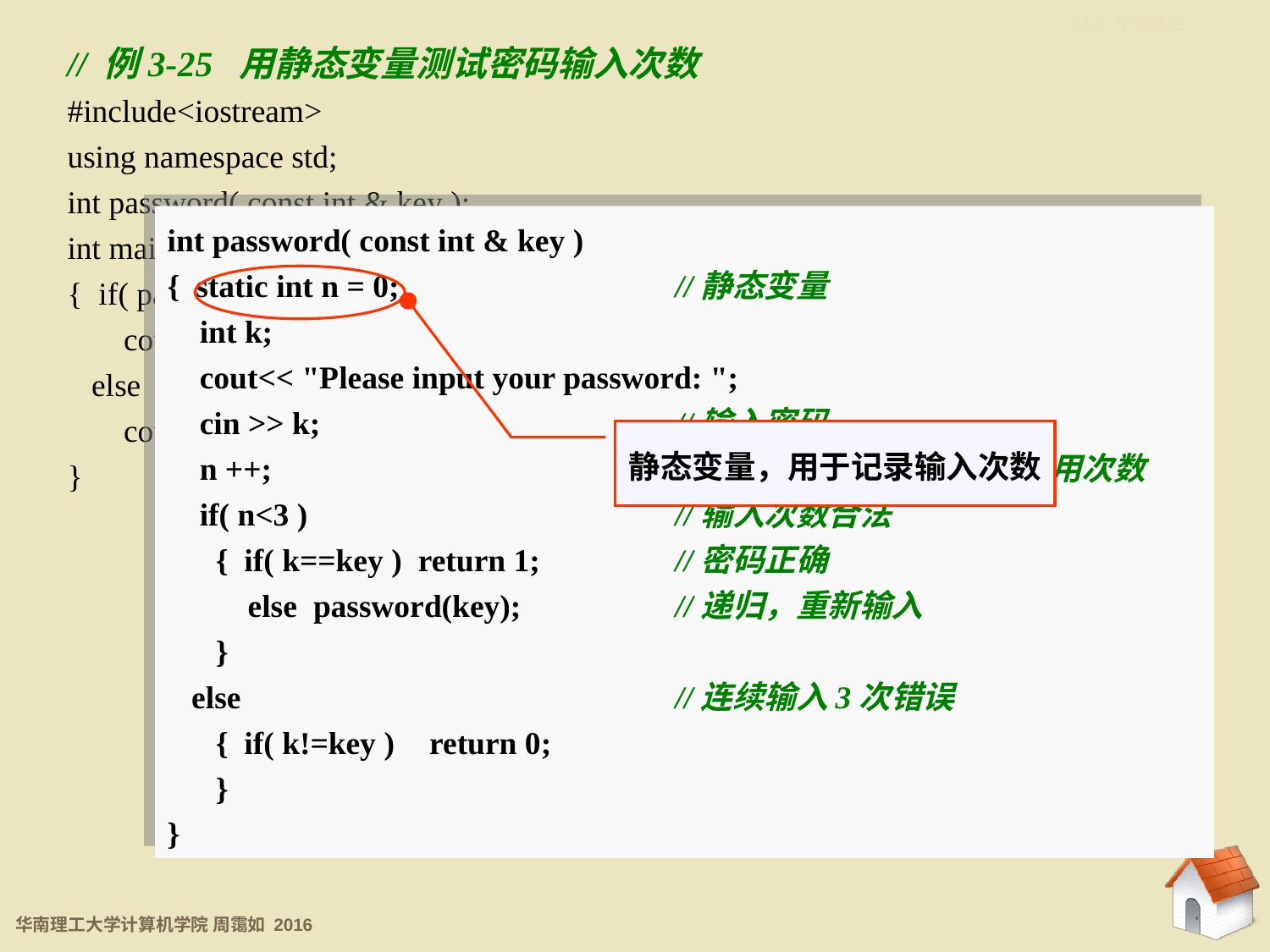

3.6.1 存储特性
// 例3-25  用静态变量测试密码输入次数
#include<iostream>
using namespace std;
int password( const int & key );
int main()
{  if( password(123456) )		//调用函数，测试用户输入密码
       cout << "Welcome!" << endl;
   else
       cout << "Sorry,you are wrong!" << endl;
}
int password( const int & key )
{  static int n = 0;    		//静态变量
    int k;
    cout<< "Please input your password: ";
    cin >> k;			//输入密码
    n ++;				//记录输入次数，即函数调用次数
    if( n<3 )			//输入次数合法
      {  if( k==key )  return 1;		//密码正确
          else  password(key);		//递归，重新输入
      }
   else				//连续输入3次错误
      {  if( k!=key )	 return 0;
      }
}

静态变量，用于记录输入次数